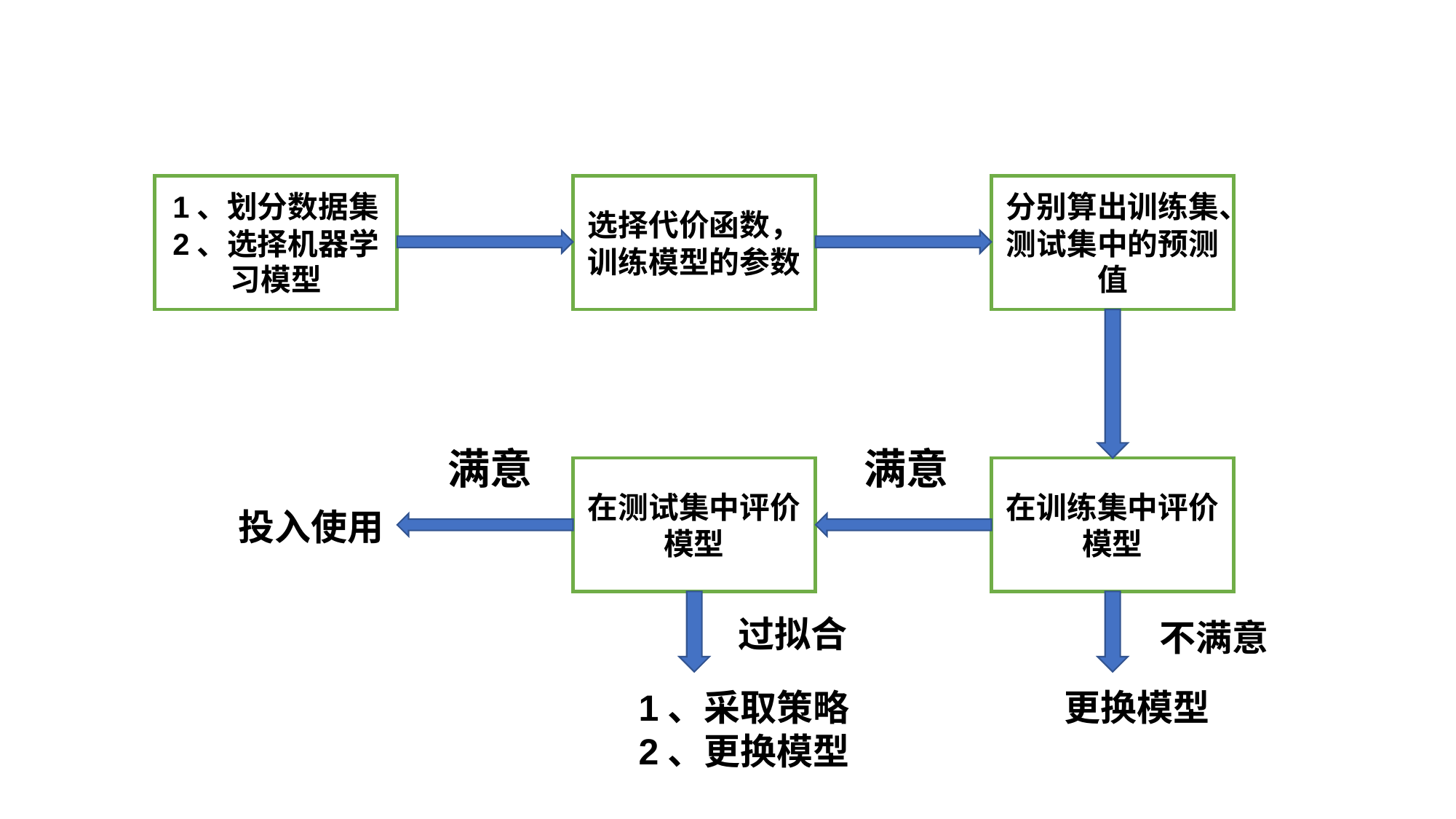

1、划分数据集
2、选择机器学习模型
选择代价函数，训练模型的参数
分别算出训练集、测试集中的预测值

满意
满意
在测试集中评价模型
在训练集中评价模型
投入使用

过拟合
不满意

1、采取策略
2、更换模型
更换模型